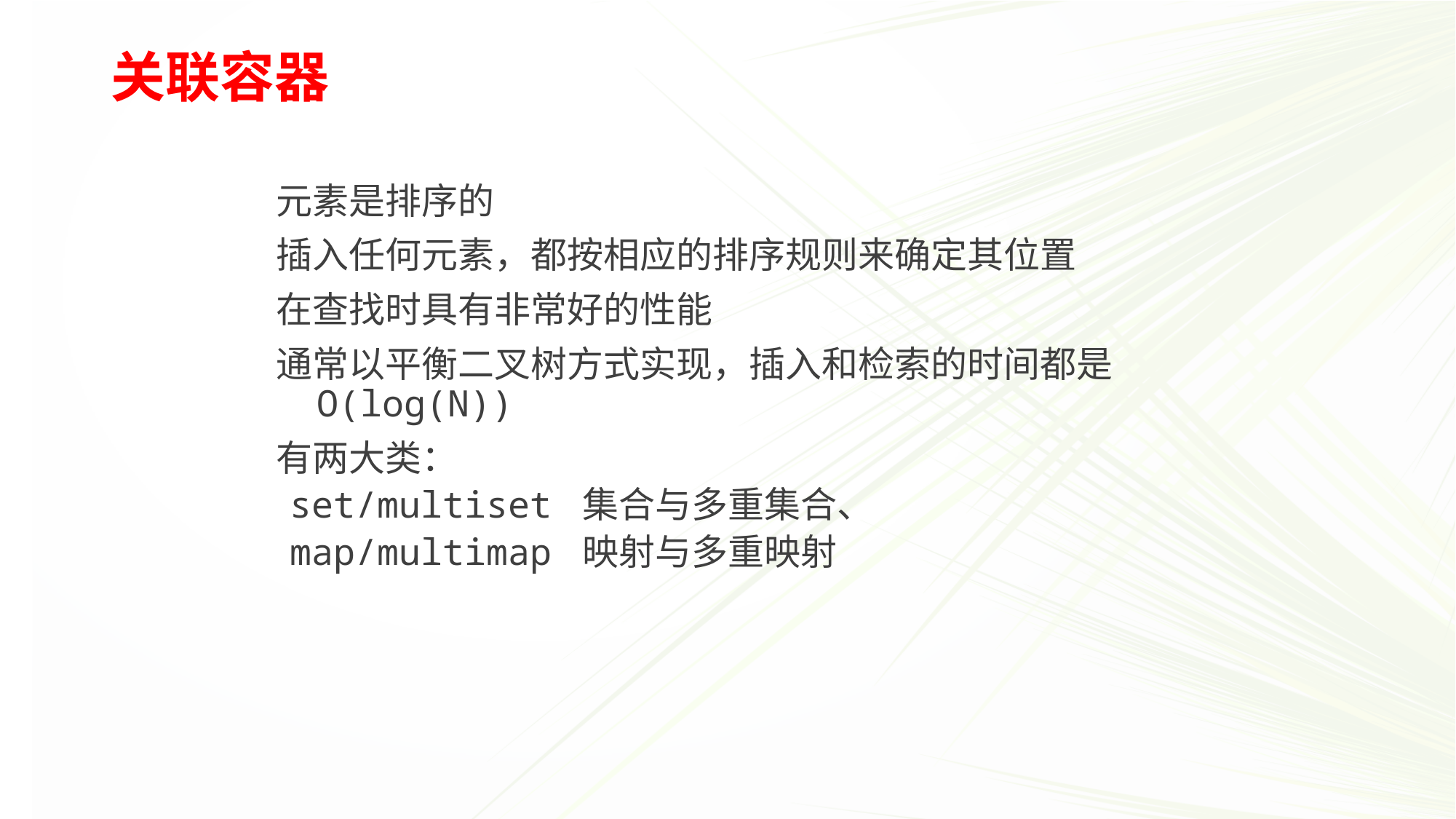

# 关联容器
元素是排序的
插入任何元素，都按相应的排序规则来确定其位置
在查找时具有非常好的性能
通常以平衡二叉树方式实现，插入和检索的时间都是 O(log(N))
有两大类：
set/multiset 集合与多重集合、
map/multimap 映射与多重映射